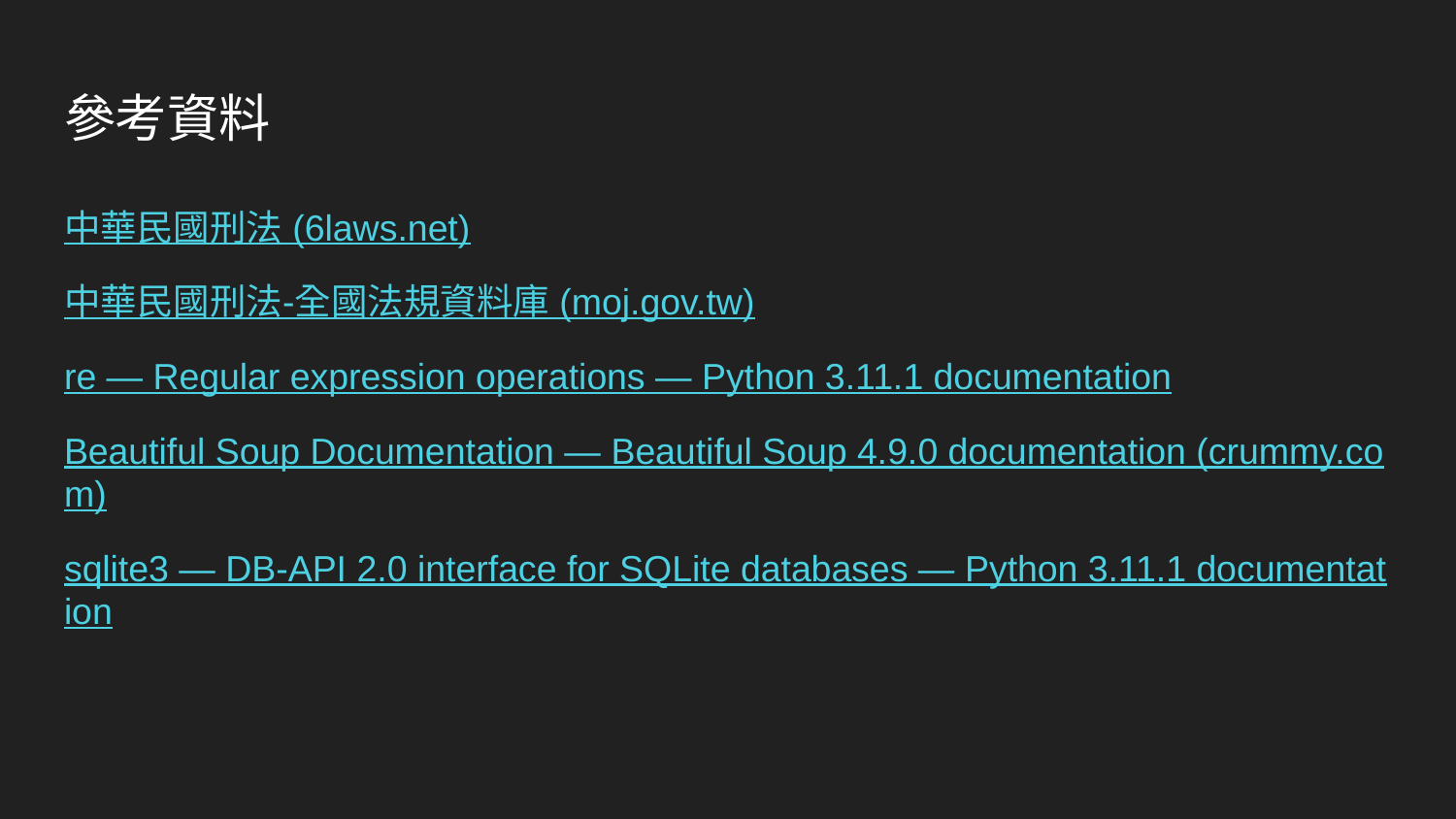

# 參考資料

中華民國刑法 (6laws.net)
中華民國刑法-全國法規資料庫 (moj.gov.tw)
re — Regular expression operations — Python 3.11.1 documentation
Beautiful Soup Documentation — Beautiful Soup 4.9.0 documentation (crummy.com)
sqlite3 — DB-API 2.0 interface for SQLite databases — Python 3.11.1 documentation